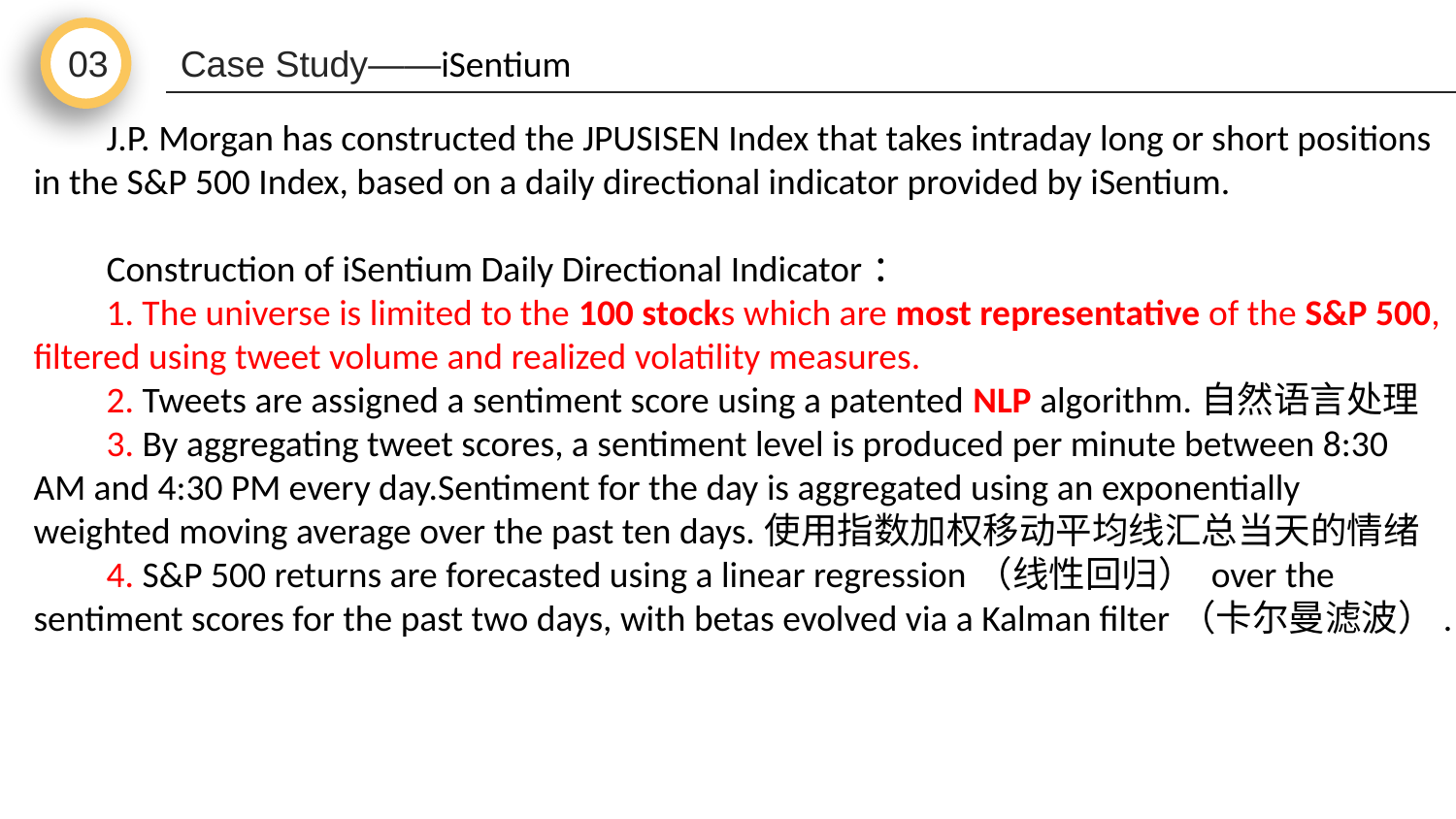

03
Case Study——iSentium
J.P. Morgan has constructed the JPUSISEN Index that takes intraday long or short positions in the S&P 500 Index, based on a daily directional indicator provided by iSentium.

Construction of iSentium Daily Directional Indicator：
1. The universe is limited to the 100 stocks which are most representative of the S&P 500, filtered using tweet volume and realized volatility measures.
2. Tweets are assigned a sentiment score using a patented NLP algorithm.自然语言处理
3. By aggregating tweet scores, a sentiment level is produced per minute between 8:30 AM and 4:30 PM every day.Sentiment for the day is aggregated using an exponentially weighted moving average over the past ten days.使用指数加权移动平均线汇总当天的情绪
4. S&P 500 returns are forecasted using a linear regression（线性回归） over the sentiment scores for the past two days, with betas evolved via a Kalman filter（卡尔曼滤波）.